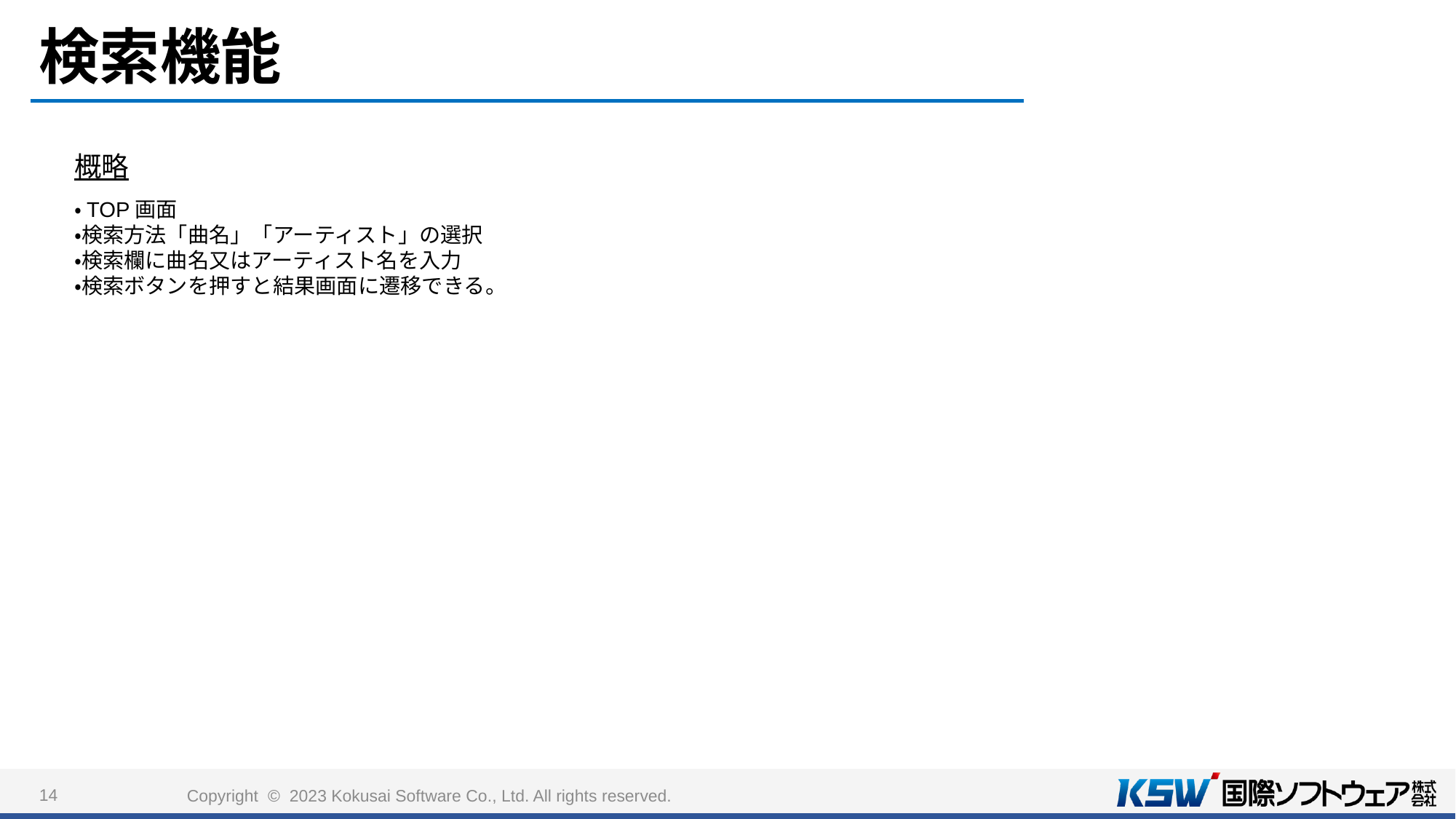

# 検索機能
概略

・TOP画面
・検索方法「曲名」「アーティスト」の選択
・検索欄に曲名又はアーティスト名を入力
・検索ボタンを押すと結果画面に遷移できる。